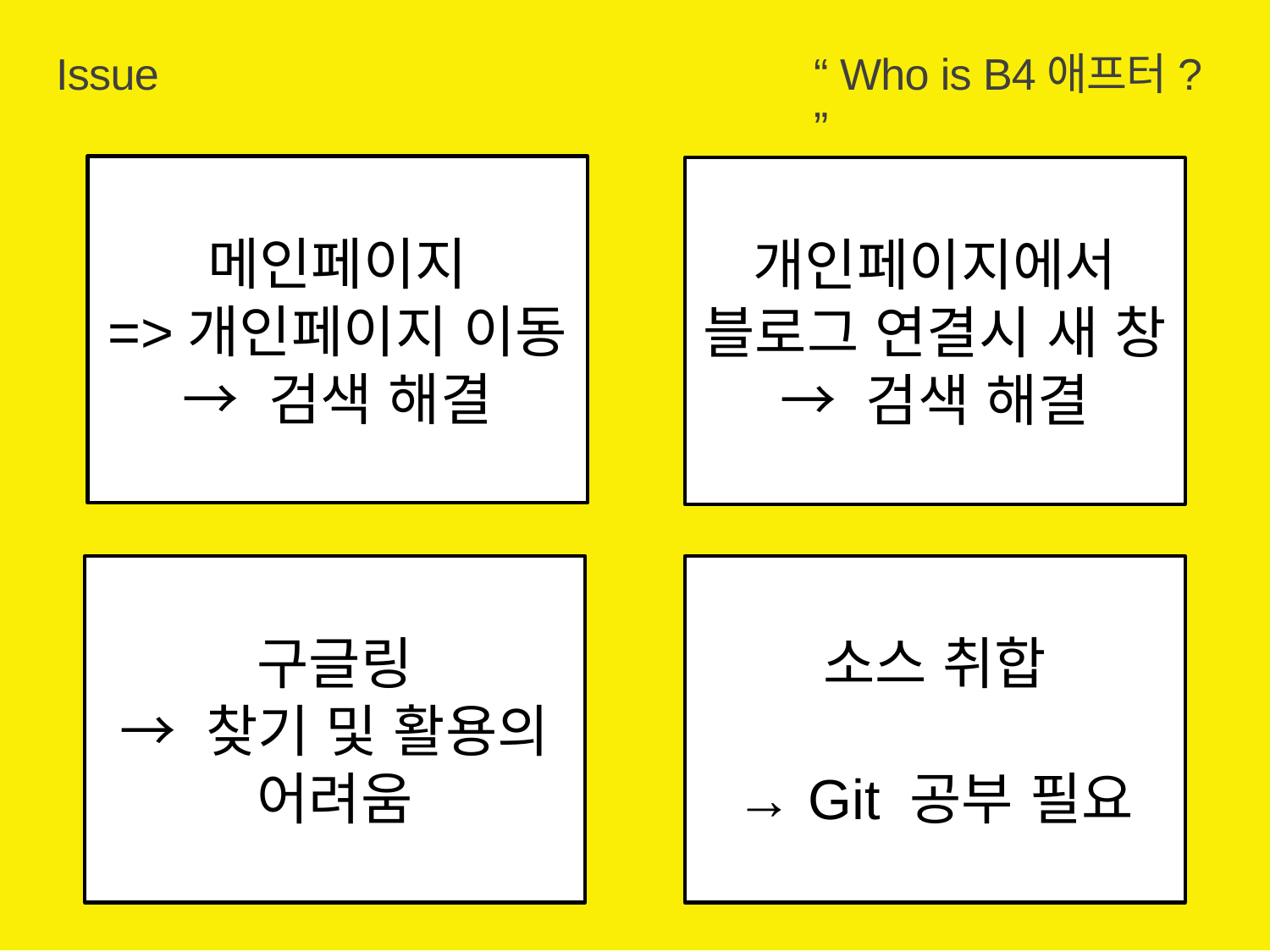

Issue
“ Who is B4애프터? ”
메인페이지
=>개인페이지 이동
→ 검색 해결
개인페이지에서
블로그 연결시 새 창
→ 검색 해결
구글링
→ 찾기 및 활용의
어려움
소스 취합

→ Git 공부 필요